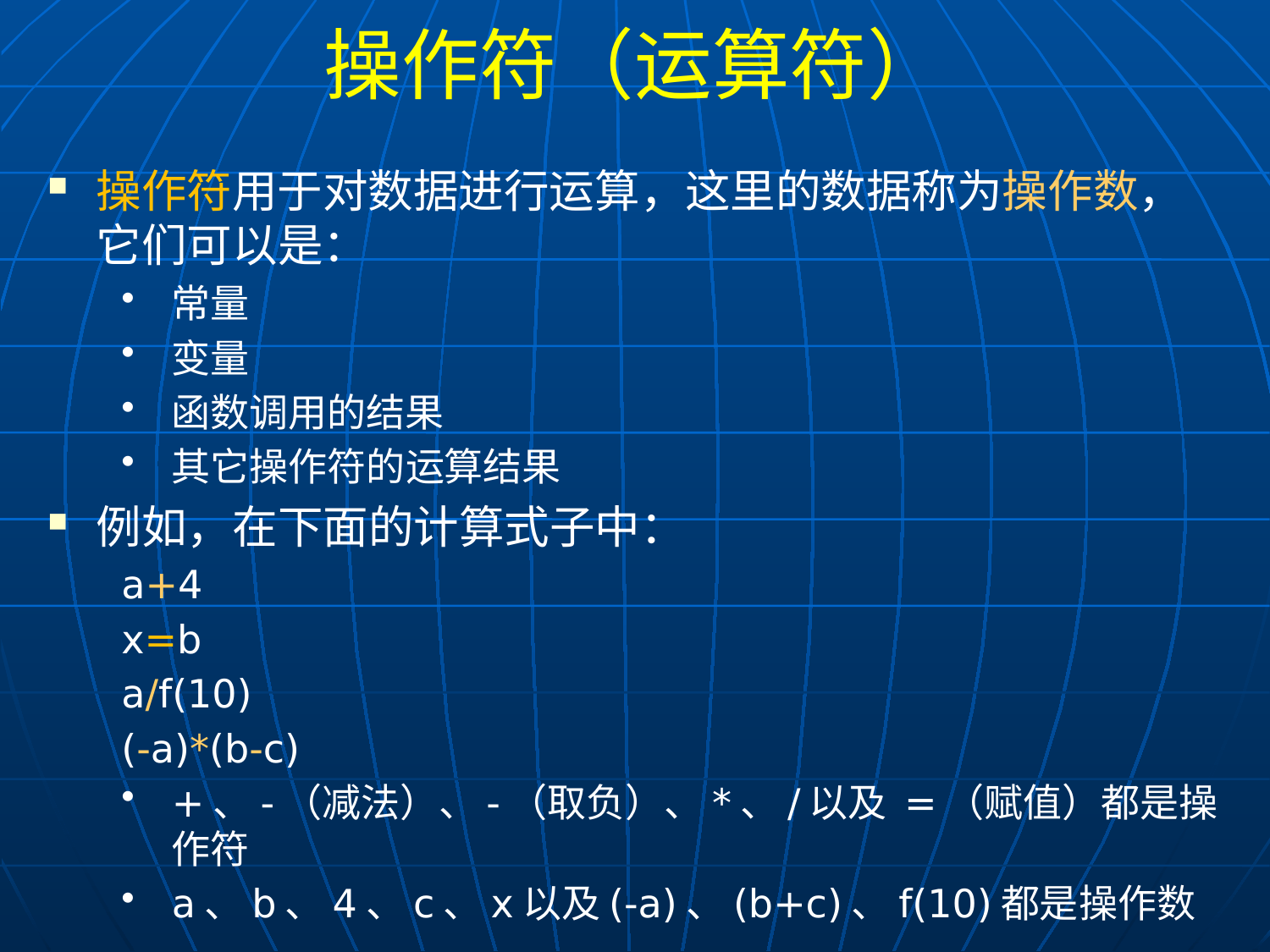

# 操作符（运算符）
操作符用于对数据进行运算，这里的数据称为操作数，它们可以是：
常量
变量
函数调用的结果
其它操作符的运算结果
例如，在下面的计算式子中：
a+4
x=b
a/f(10)
(-a)*(b-c)
+、-（减法）、-（取负）、*、/以及 =（赋值）都是操作符
a、b、4、c、x以及(-a)、(b+c)、f(10)都是操作数